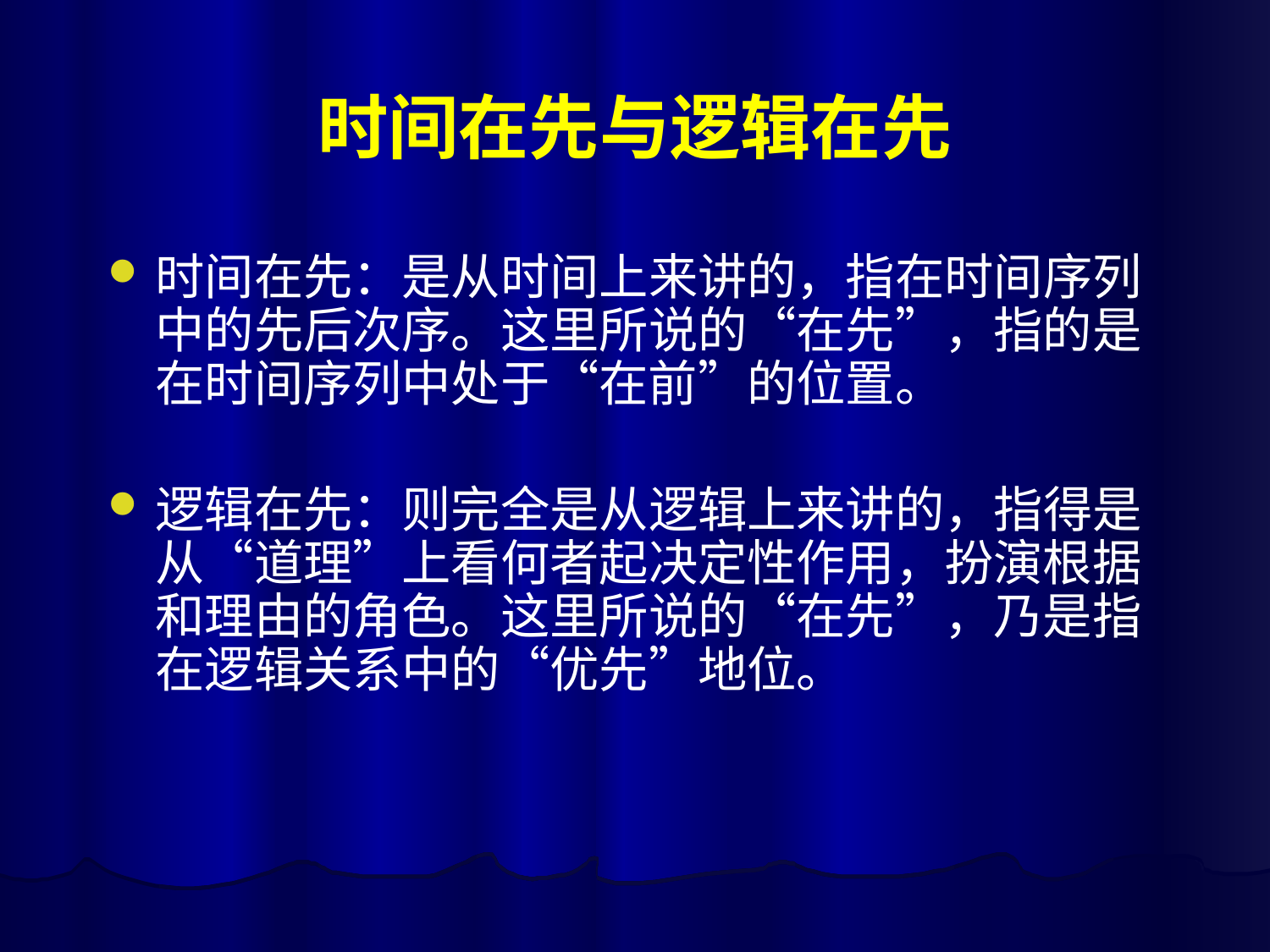

# 时间在先与逻辑在先
时间在先：是从时间上来讲的，指在时间序列中的先后次序。这里所说的“在先”，指的是在时间序列中处于“在前”的位置。

逻辑在先：则完全是从逻辑上来讲的，指得是从“道理”上看何者起决定性作用，扮演根据和理由的角色。这里所说的“在先”，乃是指在逻辑关系中的“优先”地位。